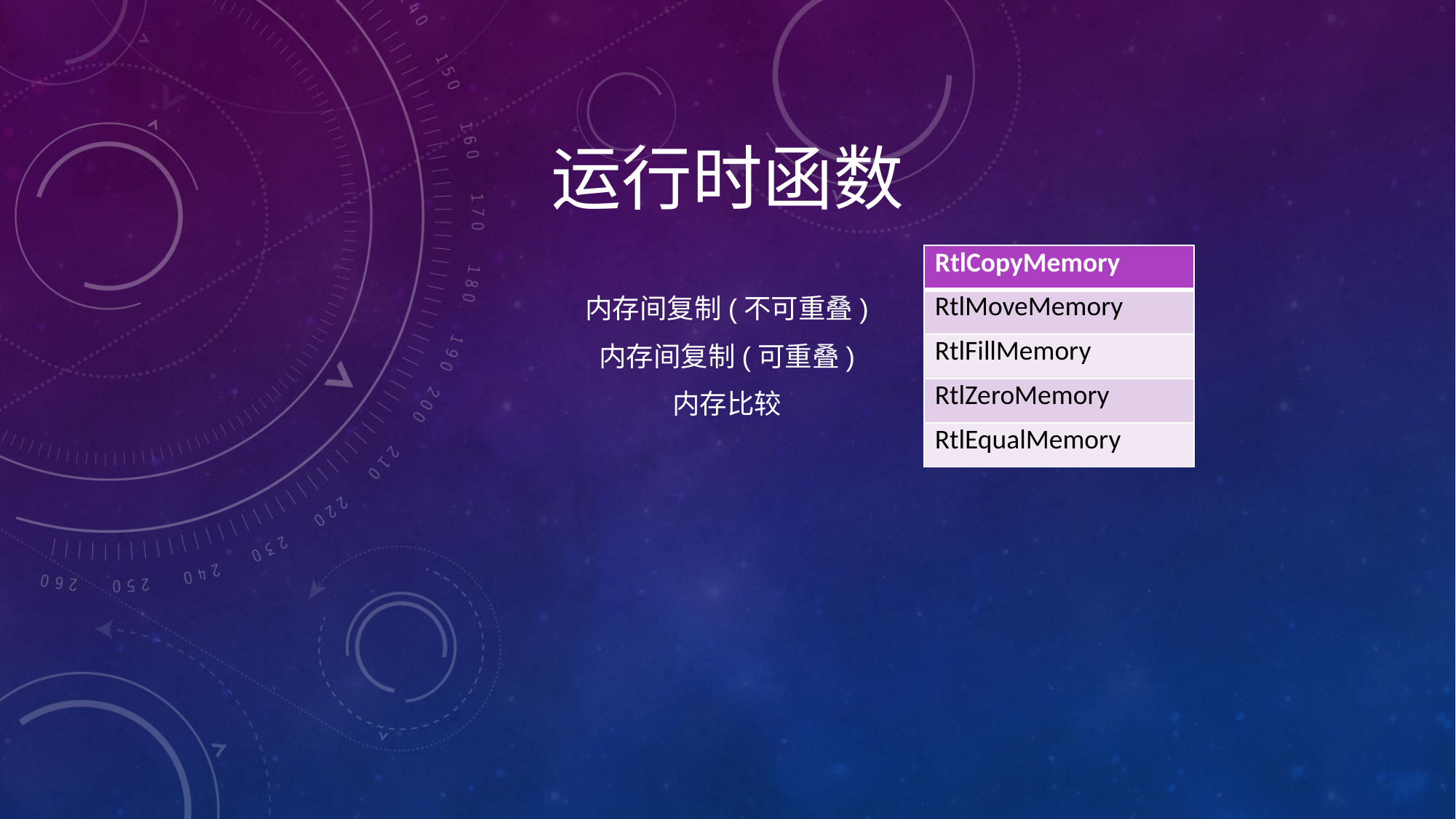

# 运行时函数
| RtlCopyMemory |
| --- |
| RtlMoveMemory |
| RtlFillMemory |
| RtlZeroMemory |
| RtlEqualMemory |
内存间复制(不可重叠)
内存间复制(可重叠)
内存比较